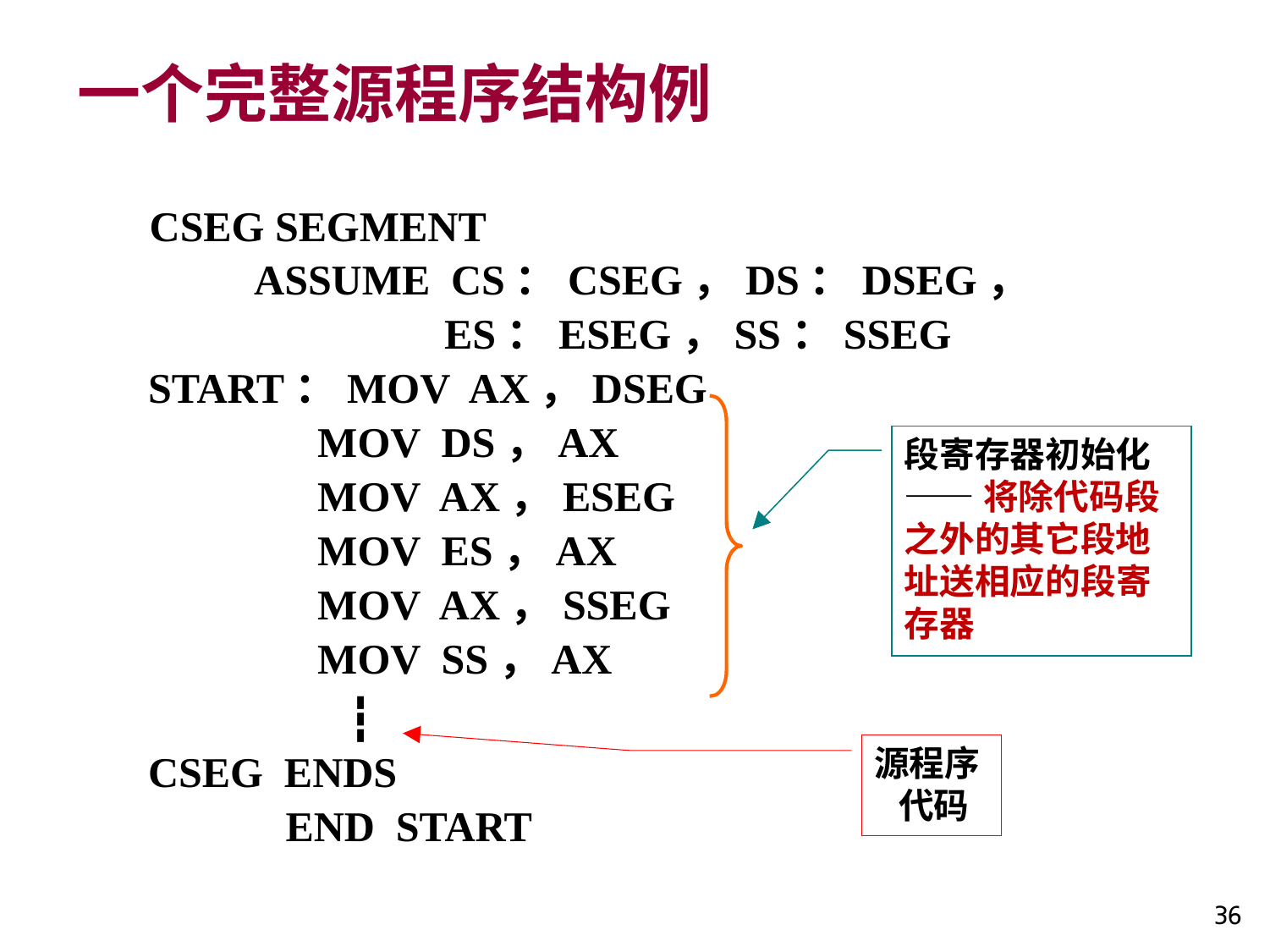

# 一个完整源程序结构例
 CSEG SEGMENT
           ASSUME  CS：CSEG，DS：DSEG，
                             ES：ESEG，SS：SSEG
 START：MOV  AX，DSEG
                 MOV  DS，AX
                 MOV  AX，ESEG
                 MOV  ES，AX
                 MOV  AX，SSEG
                 MOV  SS，AX
┇
 CSEG  ENDS
              END  START

段寄存器初始化
——将除代码段之外的其它段地址送相应的段寄存器
源程序
  代码
36